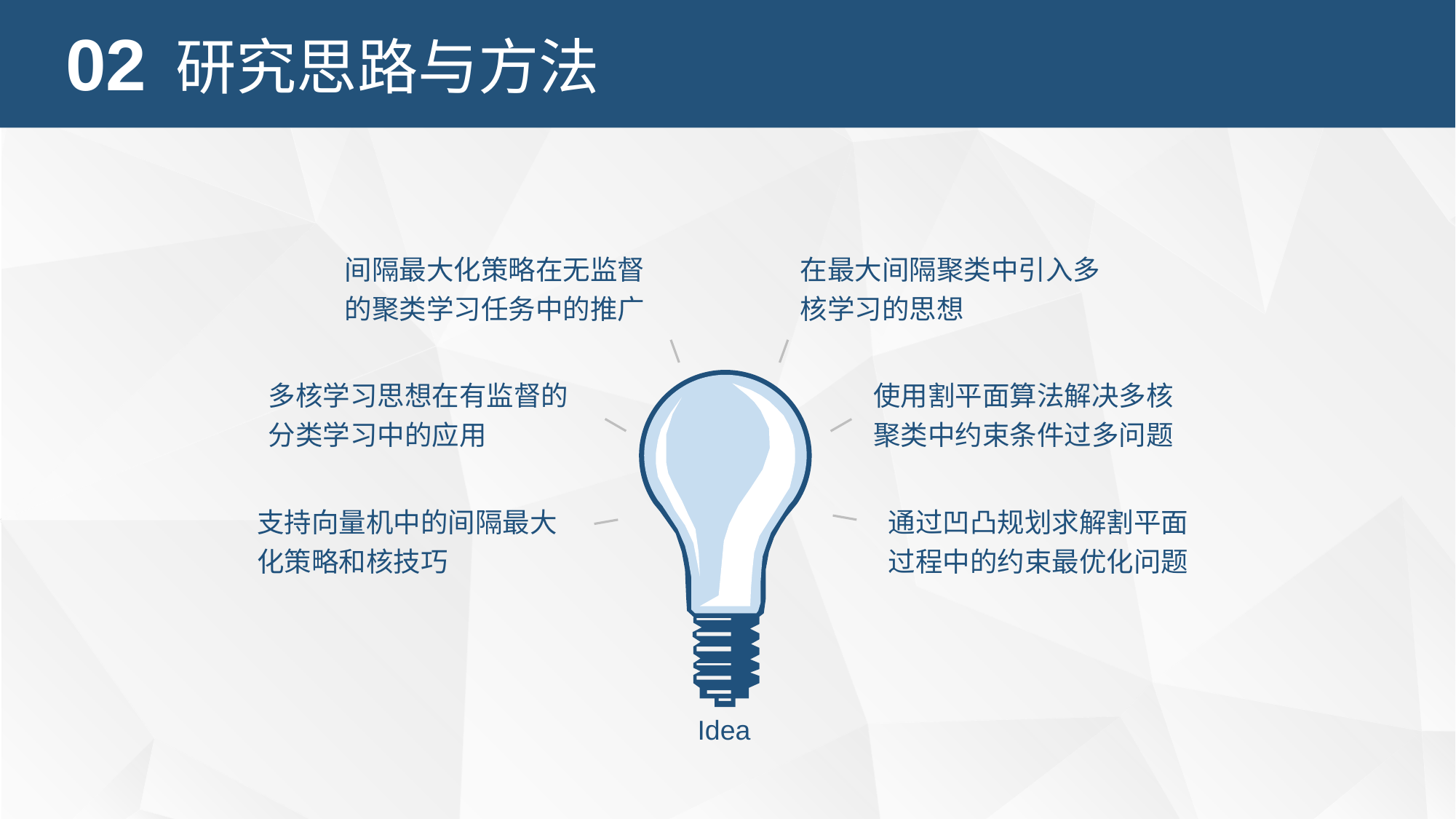

02
研究思路与方法
间隔最大化策略在无监督的聚类学习任务中的推广
在最大间隔聚类中引入多核学习的思想

Idea
多核学习思想在有监督的分类学习中的应用
使用割平面算法解决多核聚类中约束条件过多问题
支持向量机中的间隔最大化策略和核技巧
通过凹凸规划求解割平面过程中的约束最优化问题